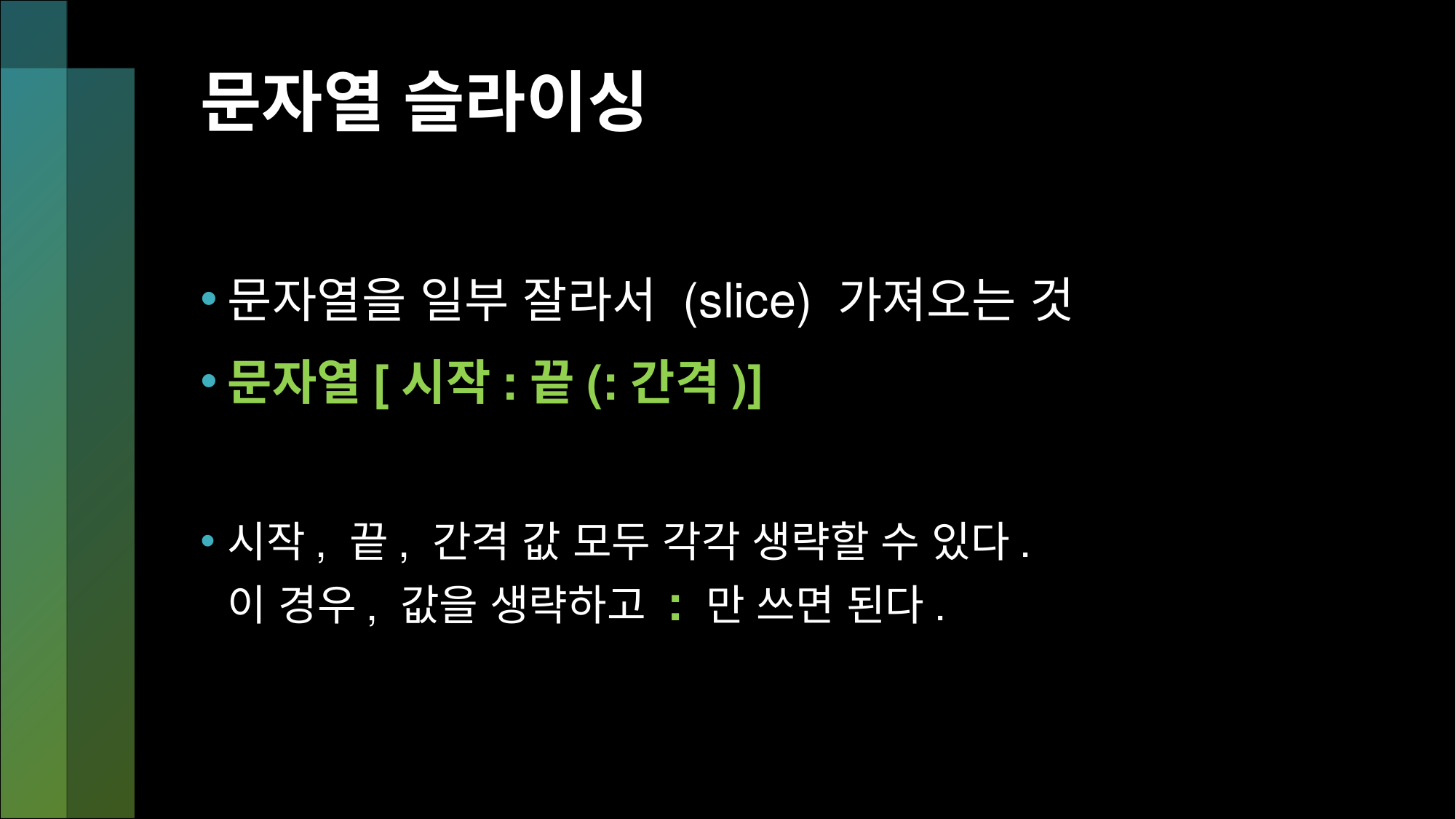

# 문자열 슬라이싱
문자열을 일부 잘라서 (slice) 가져오는 것
문자열[시작:끝(:간격)]

시작, 끝, 간격 값 모두 각각 생략할 수 있다.
이 경우, 값을 생략하고 : 만 쓰면 된다.